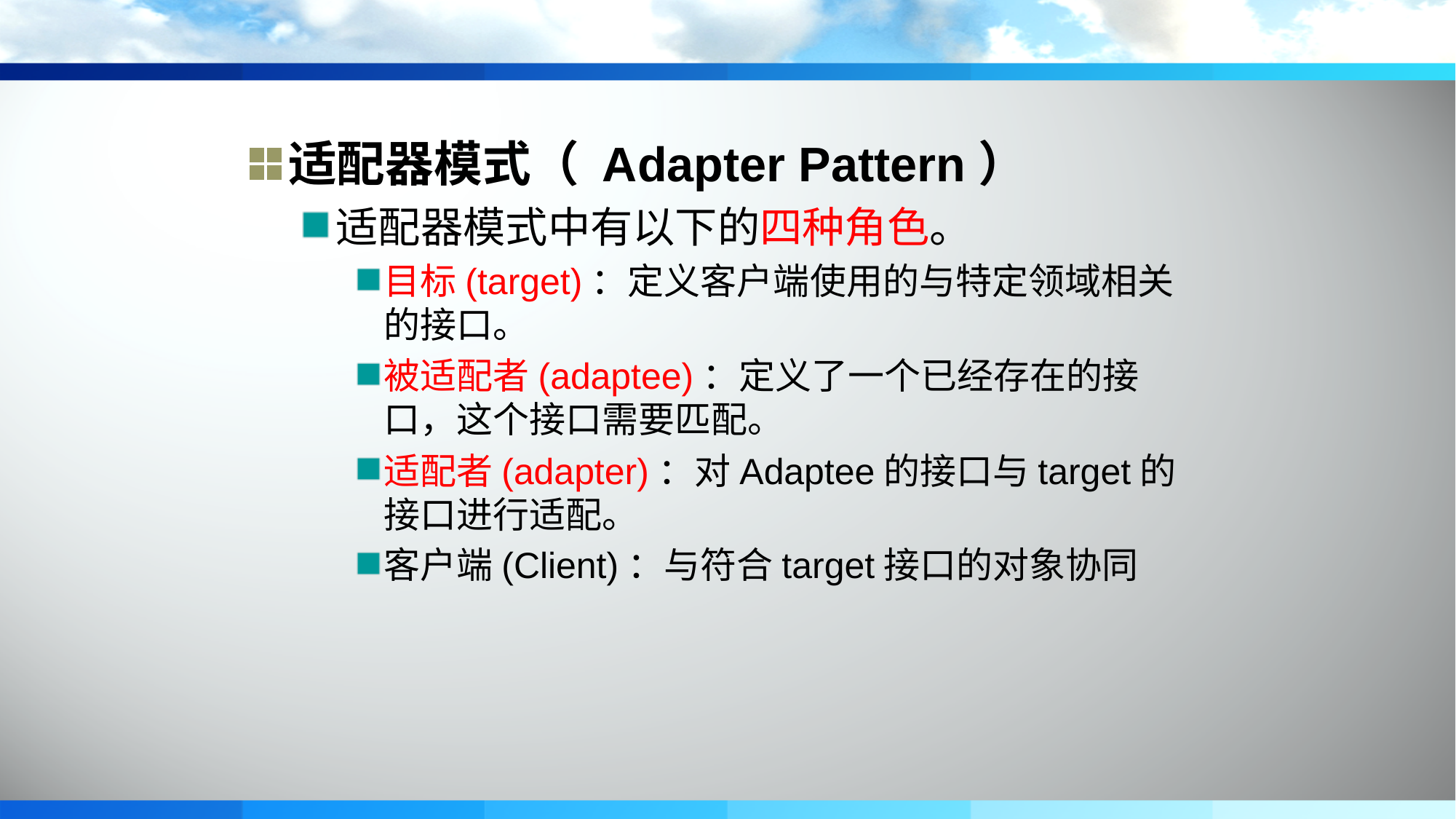

适配器模式（ Adapter Pattern）
适配器模式中有以下的四种角色。
目标(target)：定义客户端使用的与特定领域相关的接口。
被适配者(adaptee)：定义了一个已经存在的接口，这个接口需要匹配。
适配者(adapter)：对Adaptee的接口与target的接口进行适配。
客户端(Client)：与符合target接口的对象协同